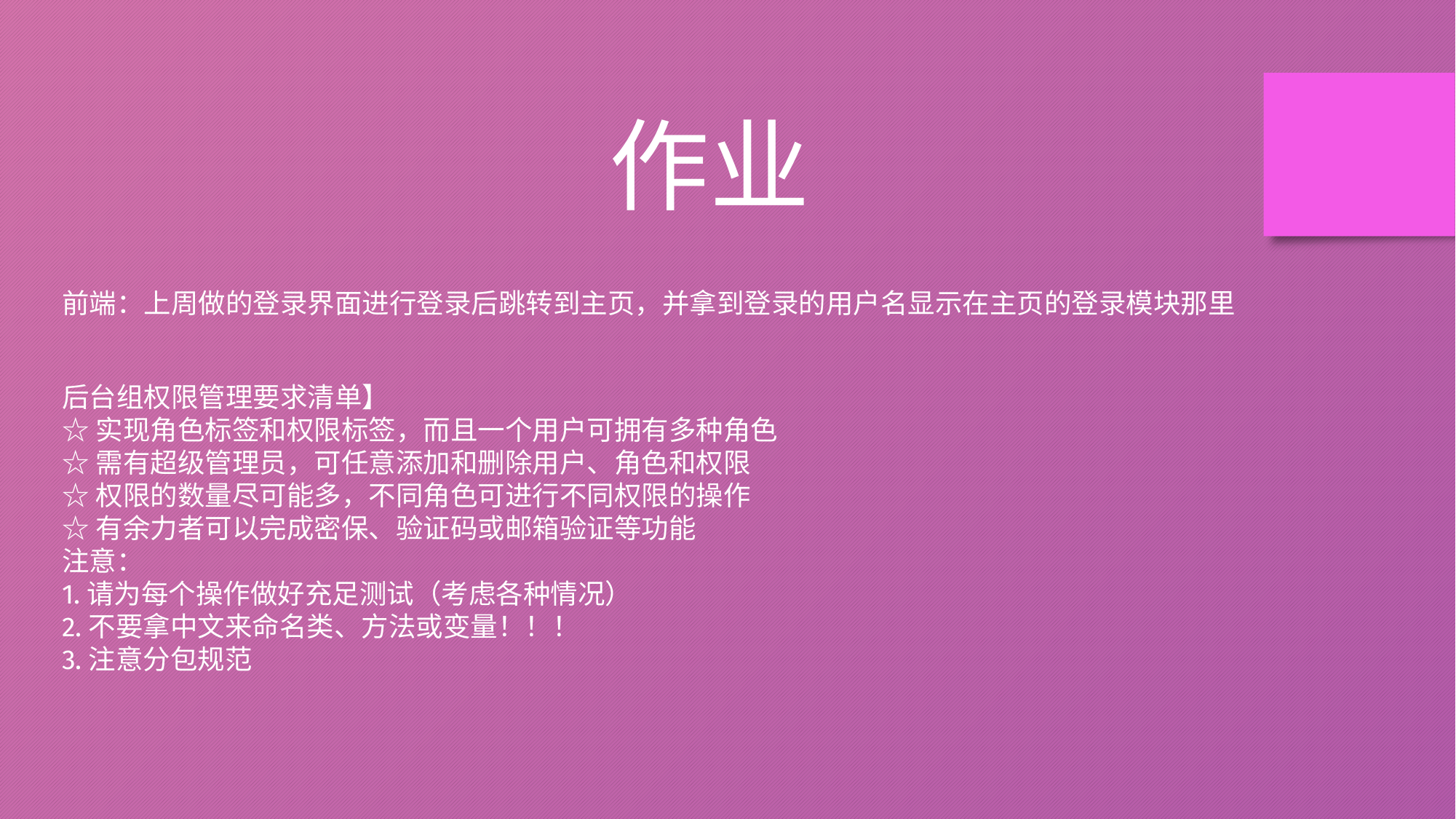

作业
前端：上周做的登录界面进行登录后跳转到主页，并拿到登录的用户名显示在主页的登录模块那里
后台组权限管理要求清单】
☆实现角色标签和权限标签，而且一个用户可拥有多种角色
☆需有超级管理员，可任意添加和删除用户、角色和权限
☆权限的数量尽可能多，不同角色可进行不同权限的操作
☆有余力者可以完成密保、验证码或邮箱验证等功能
注意：
1.请为每个操作做好充足测试（考虑各种情况）
2.不要拿中文来命名类、方法或变量！！！
3.注意分包规范